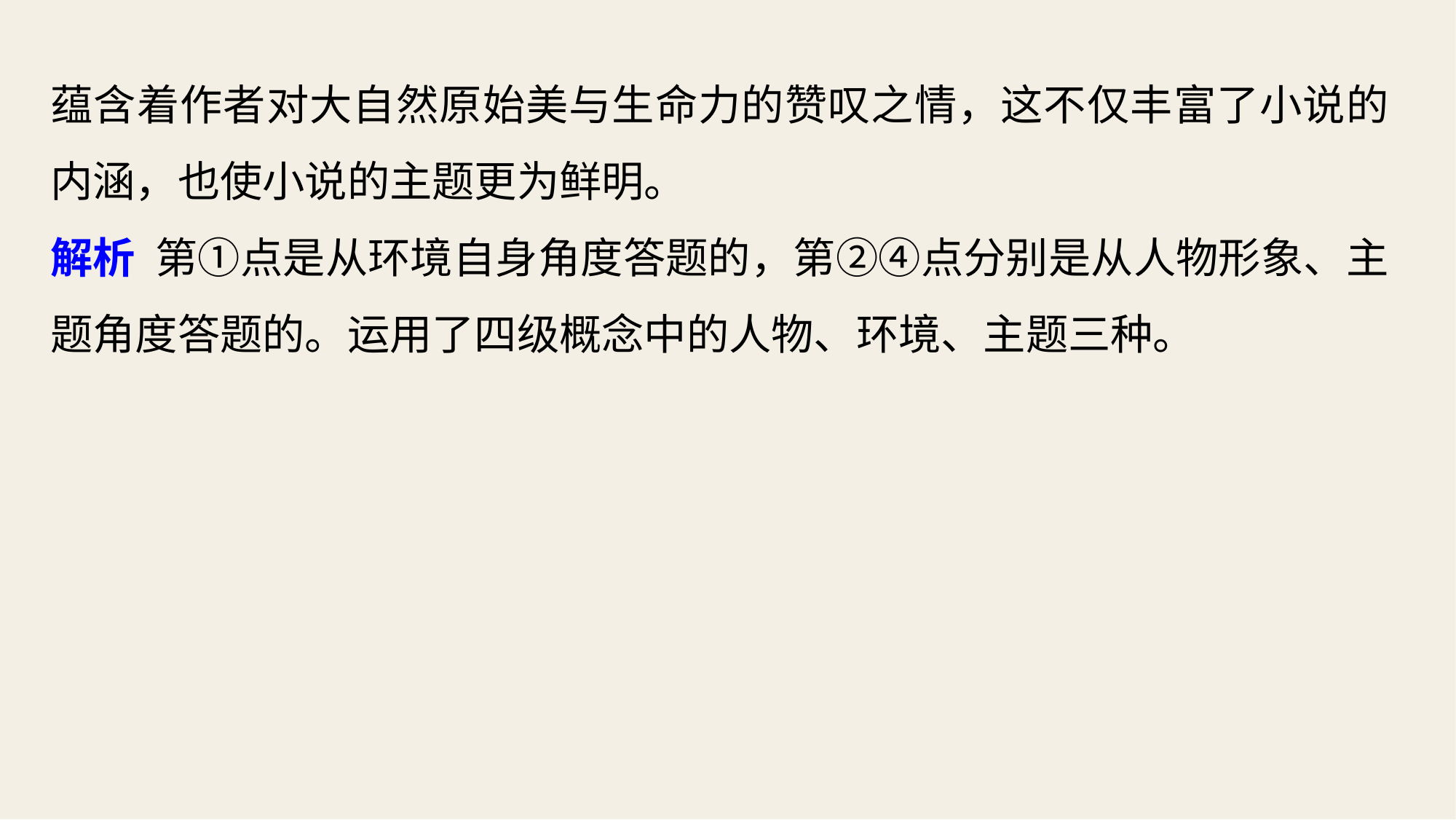

蕴含着作者对大自然原始美与生命力的赞叹之情，这不仅丰富了小说的内涵，也使小说的主题更为鲜明。
解析  第①点是从环境自身角度答题的，第②④点分别是从人物形象、主题角度答题的。运用了四级概念中的人物、环境、主题三种。